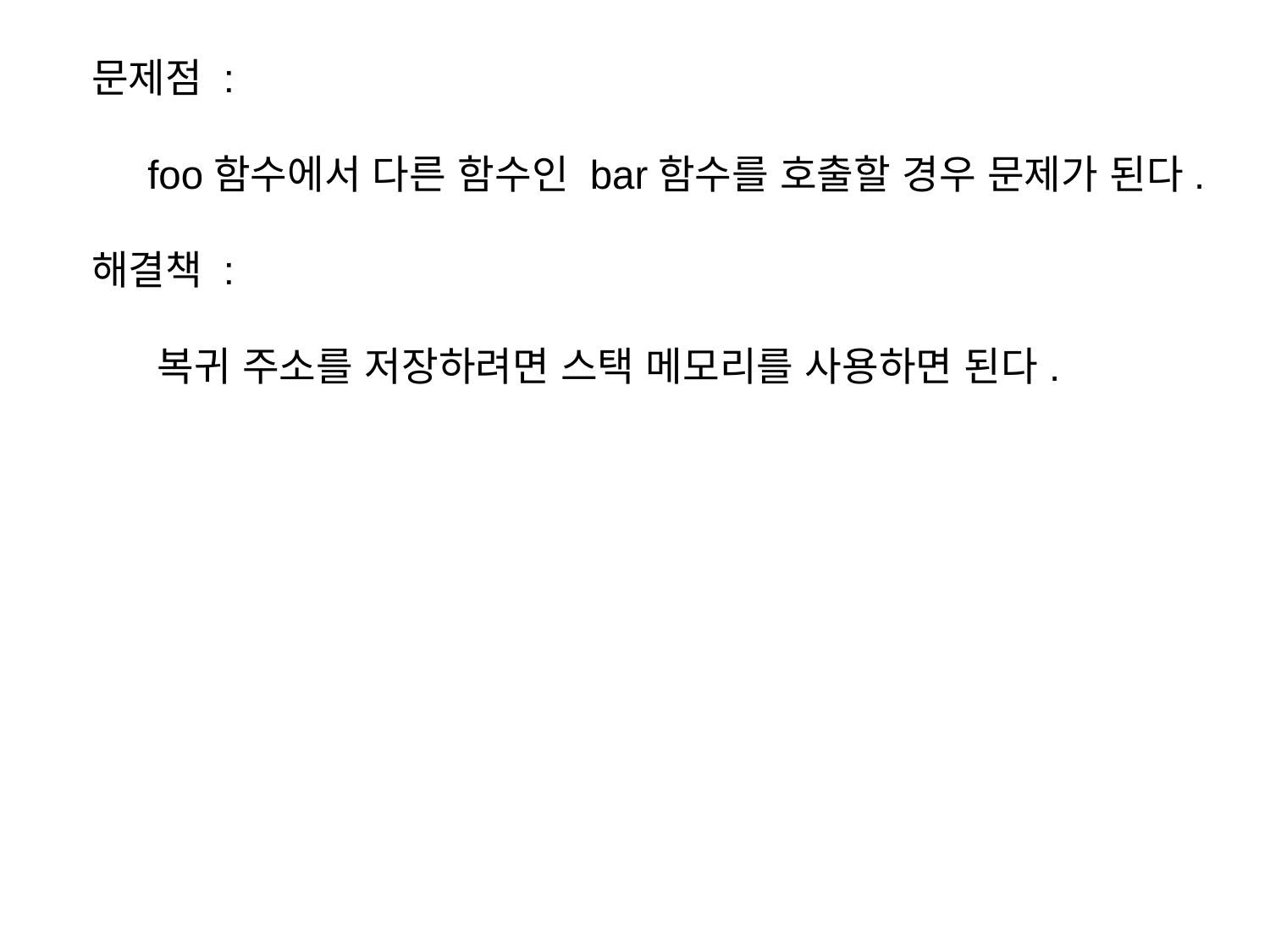

문제점 :

     foo함수에서 다른 함수인 bar함수를 호출할 경우 문제가 된다.

해결책 :

     복귀 주소를 저장하려면 스택 메모리를 사용하면 된다.